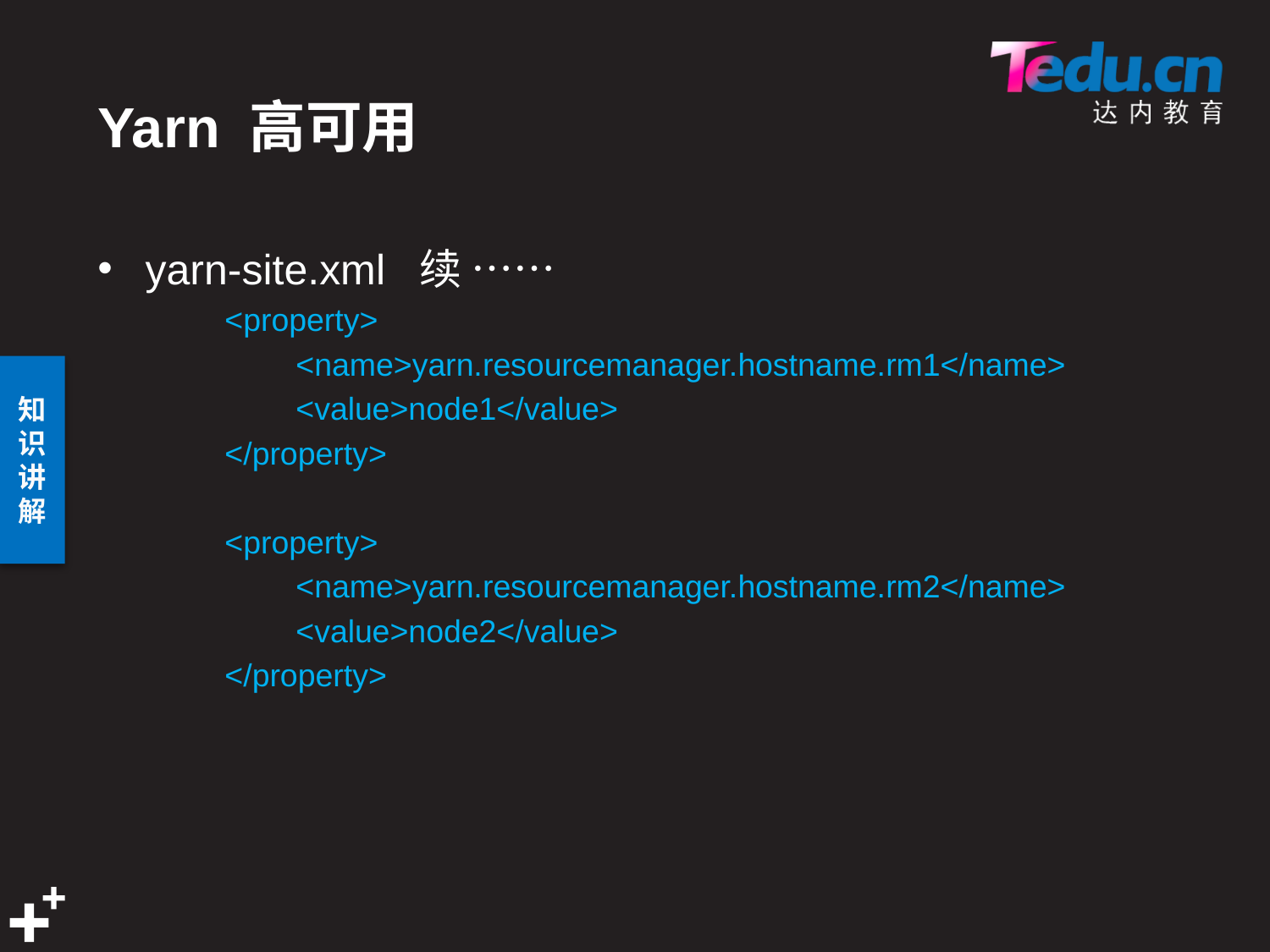

# Yarn 高可用
yarn-site.xml  续 ……
<property>
        <name>yarn.resourcemanager.hostname.rm1</name>
        <value>node1</value>
</property>

<property>
        <name>yarn.resourcemanager.hostname.rm2</name>
        <value>node2</value>
</property>